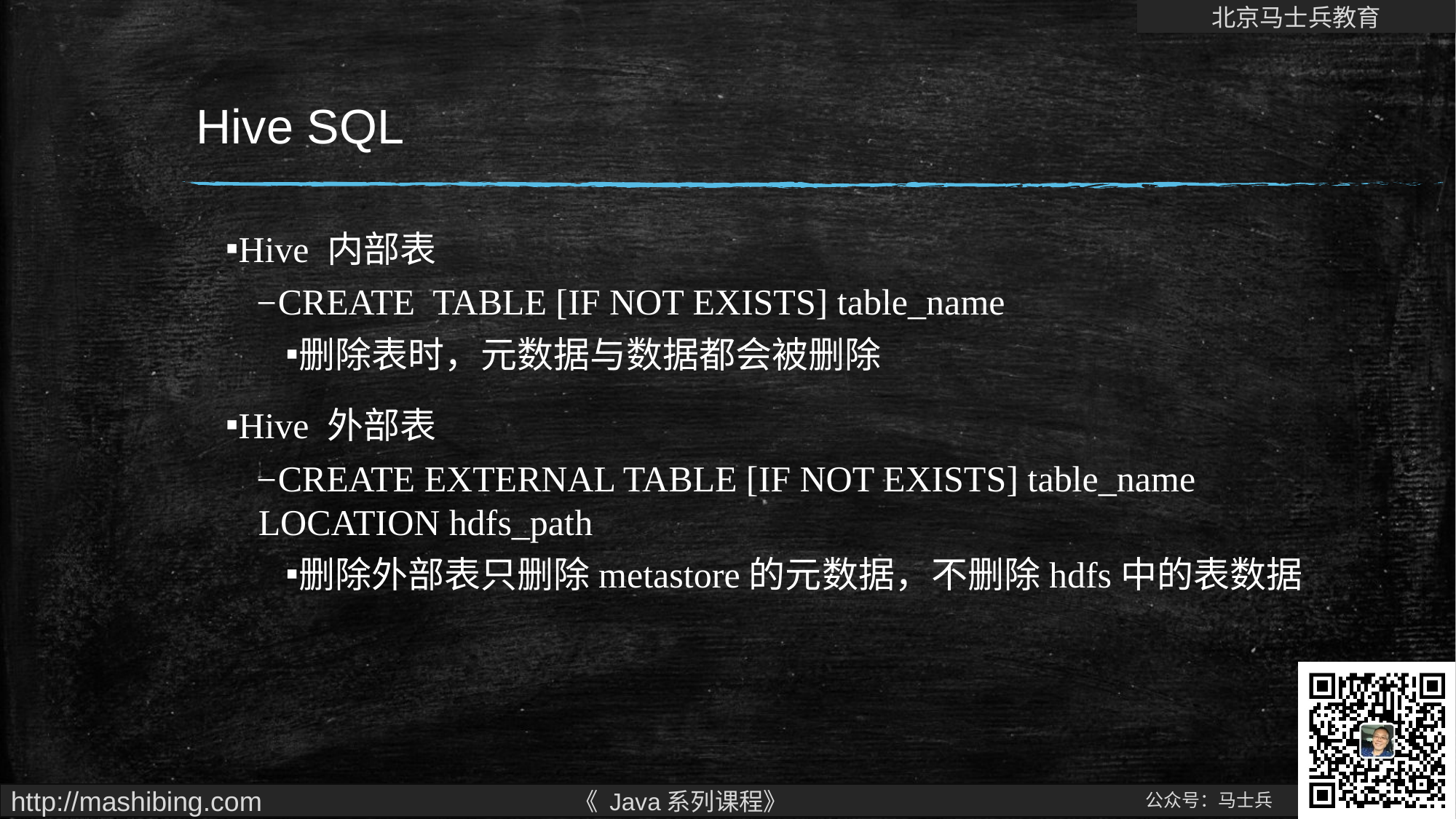

# Hive SQL
Hive 内部表
CREATE  TABLE [IF NOT EXISTS] table_name
删除表时，元数据与数据都会被删除
Hive 外部表
CREATE EXTERNAL TABLE [IF NOT EXISTS] table_name LOCATION hdfs_path
删除外部表只删除metastore的元数据，不删除hdfs中的表数据